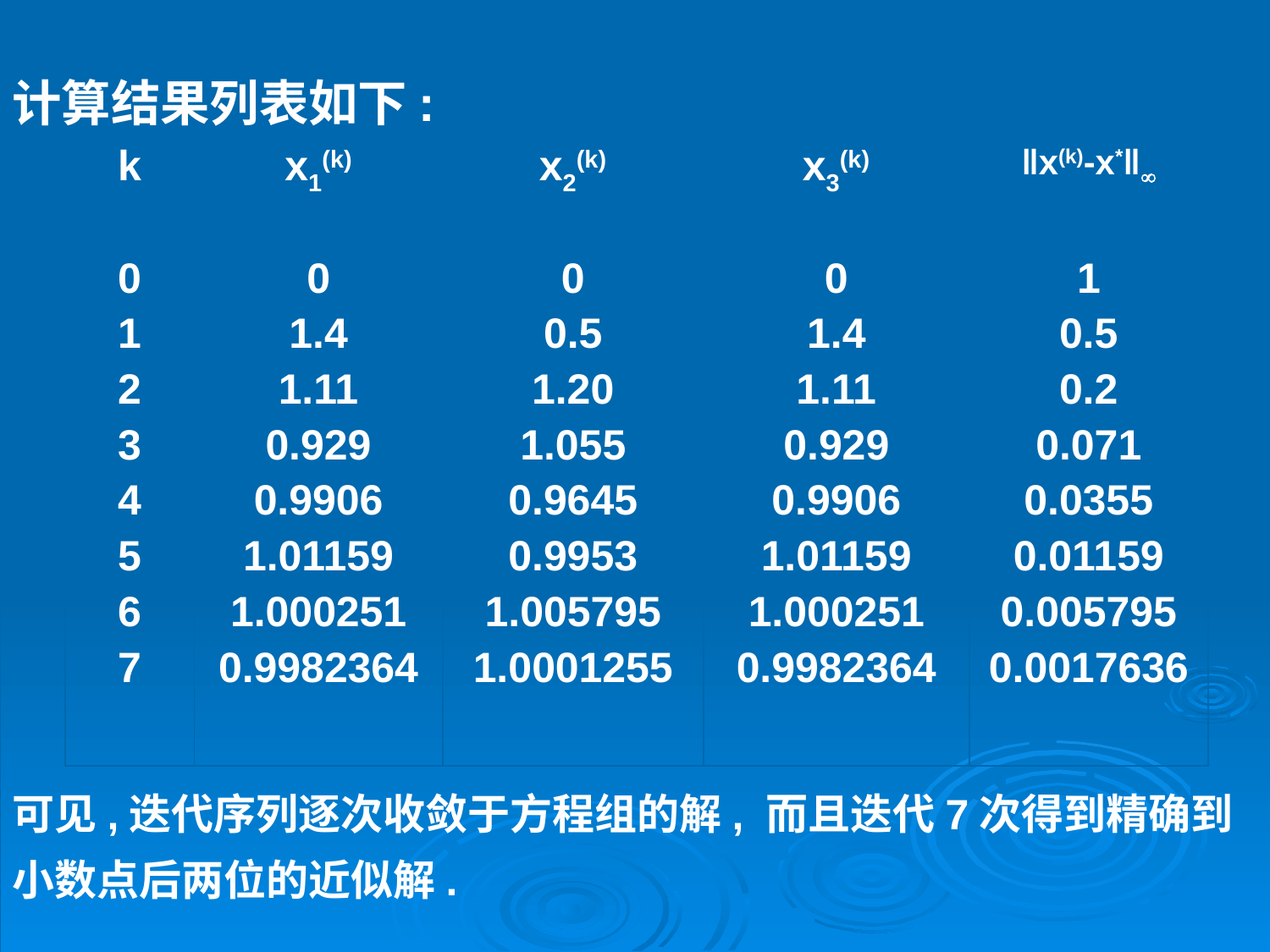

计算结果列表如下:
| k | x1(k) | x2(k) | x3(k) | ‖x(k)-x\*‖∞ |
| --- | --- | --- | --- | --- |
| 0 1 2 3 4 5 6 7 | 0 1.4 1.11 0.929 0.9906 1.01159 1.000251 0.9982364 | 0 0.5 1.20 1.055 0.9645 0.9953 1.005795 1.0001255 | 0 1.4 1.11 0.929 0.9906 1.01159 1.000251 0.9982364 | 1 0.5 0.2 0.071 0.0355 0.01159 0.005795 0.0017636 |
可见,迭代序列逐次收敛于方程组的解, 而且迭代7次得到精确到小数点后两位的近似解.